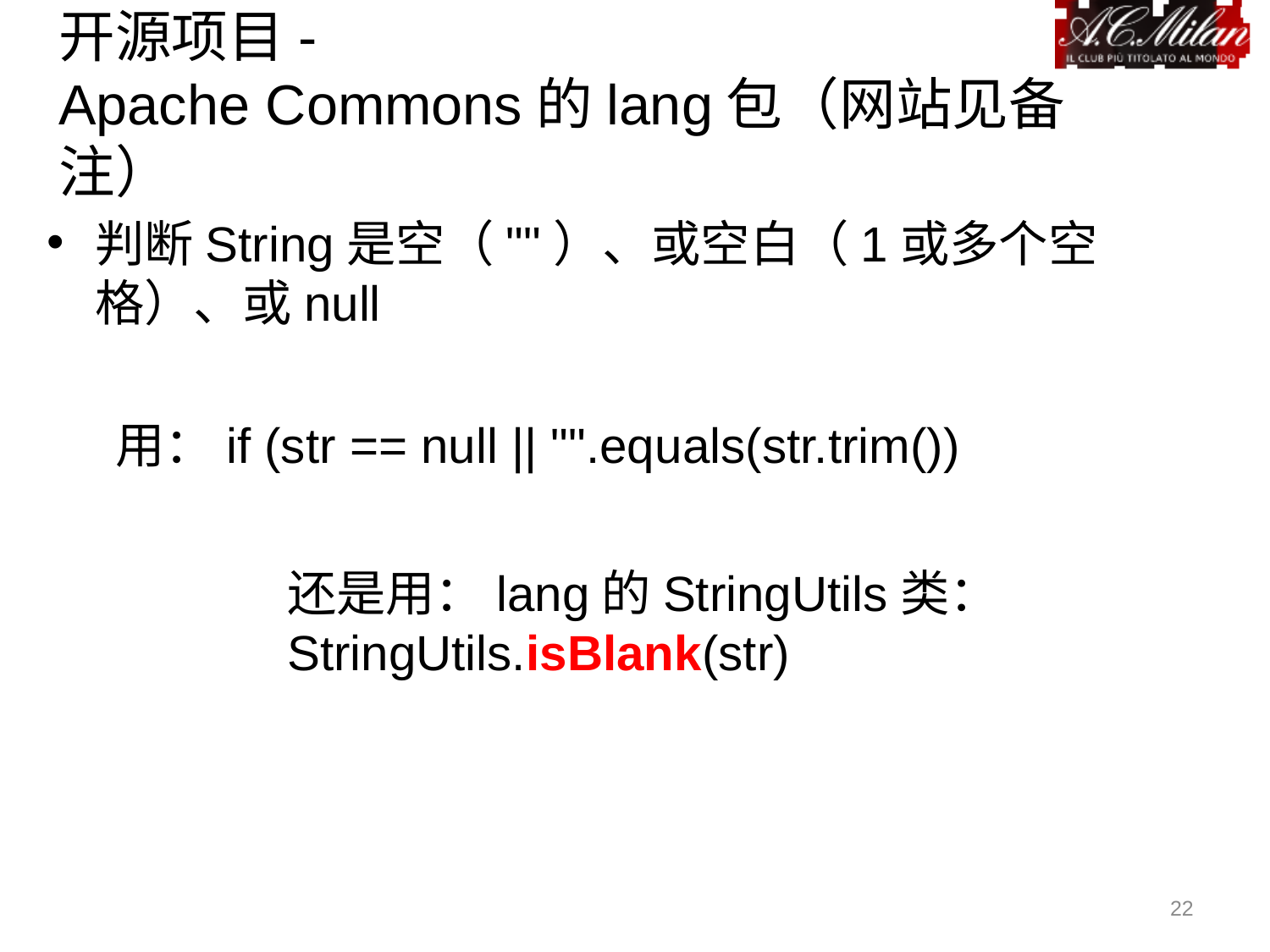

开源项目-
Apache Commons的lang包（网站见备注）
判断String是空（""）、或空白（1或多个空格）、或null
用：if (str == null || "".equals(str.trim())
还是用：lang的StringUtils类：StringUtils.isBlank(str)
22